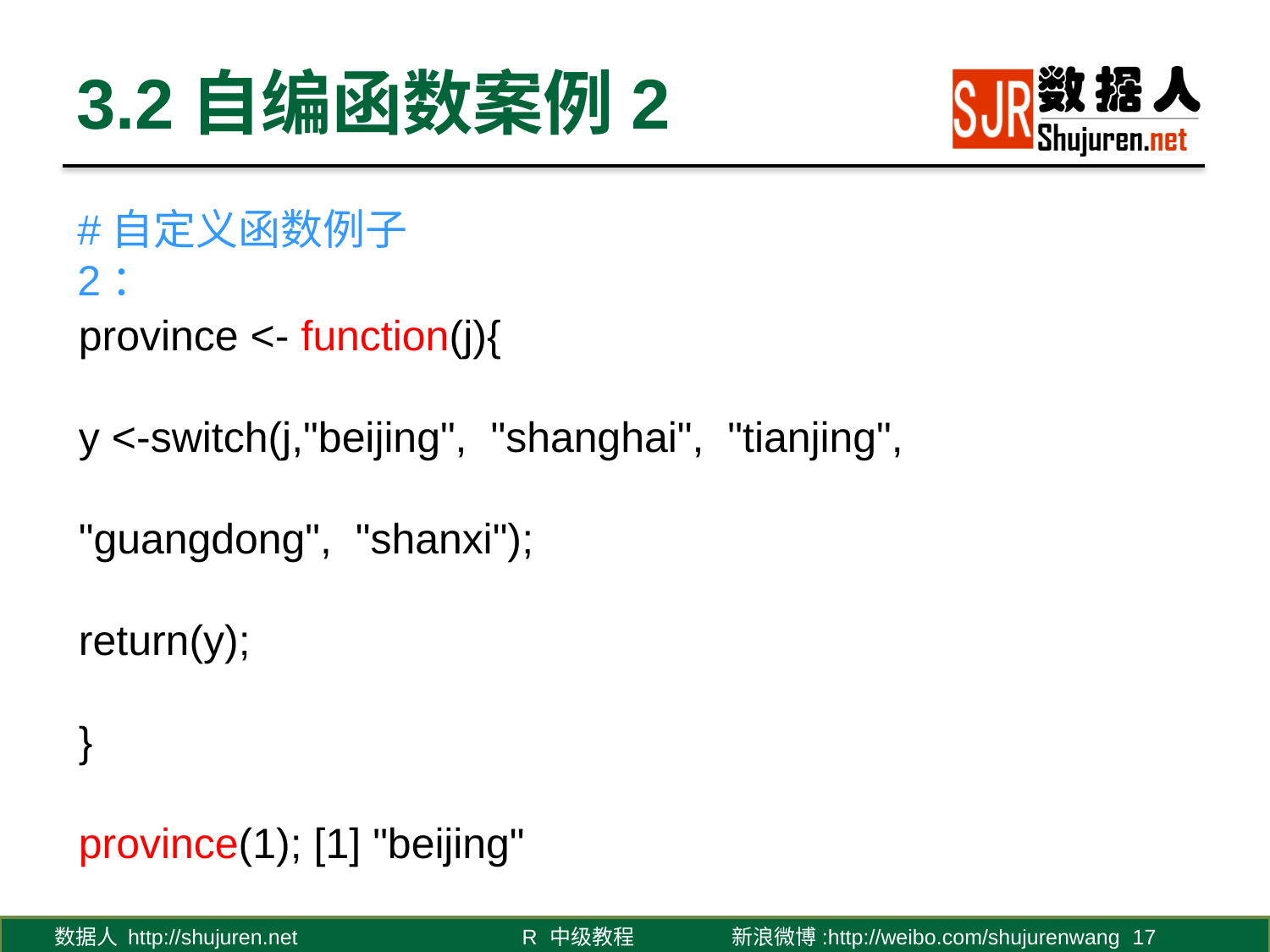

# 3.2自编函数案例2
#自定义函数例子2：

province <- function(j){
y <-switch(j,"beijing",  "shanghai",  "tianjing",  "guangdong",  "shanxi");
return(y);
}
province(1); [1] "beijing"